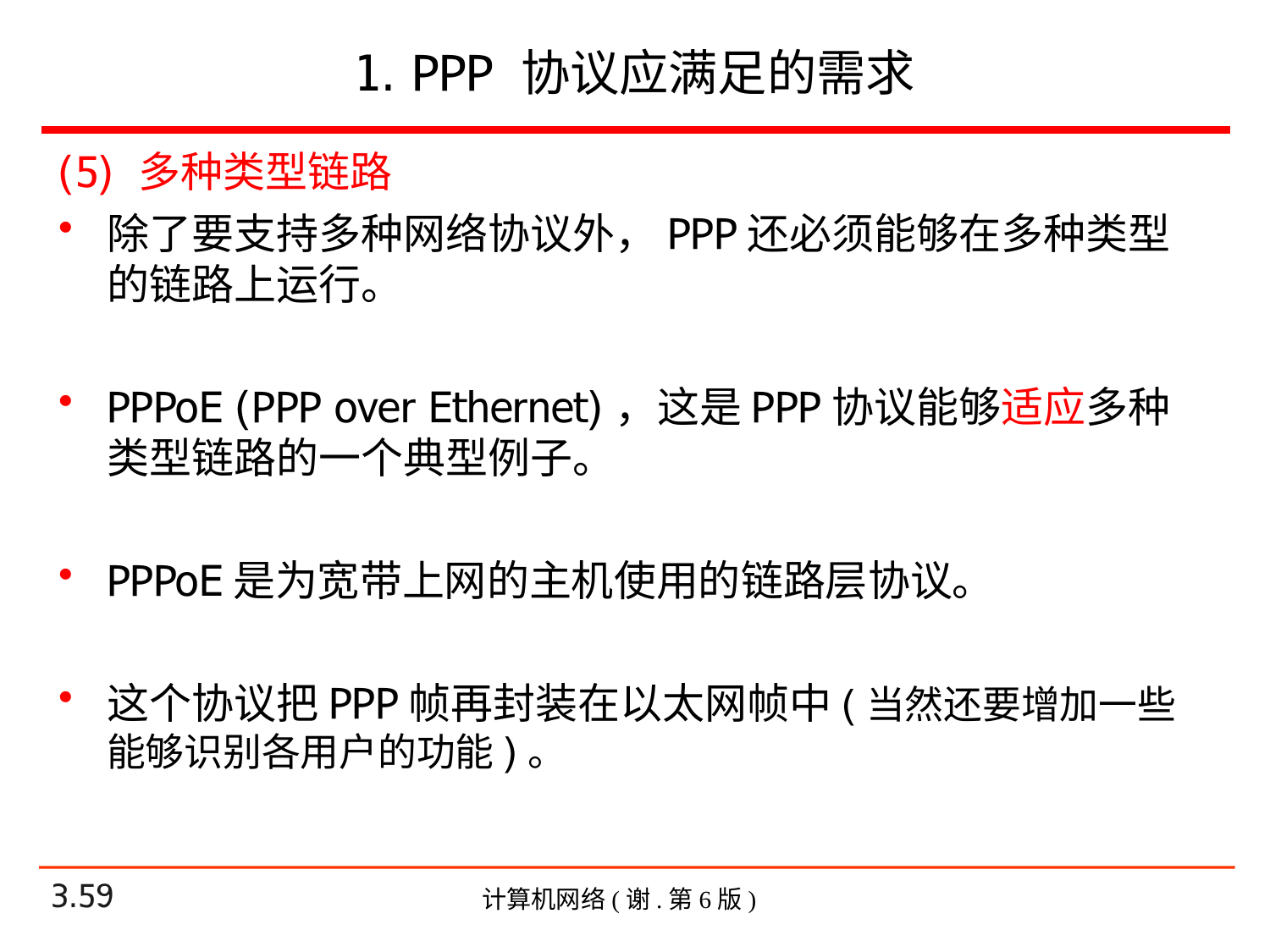

# 1. PPP 协议应满足的需求
(5) 多种类型链路
除了要支持多种网络协议外，PPP还必须能够在多种类型的链路上运行。

PPPoE (PPP over Ethernet)，这是PPP协议能够适应多种类型链路的一个典型例子。

PPPoE是为宽带上网的主机使用的链路层协议。

这个协议把PPP帧再封装在以太网帧中(当然还要增加一些能够识别各用户的功能)。